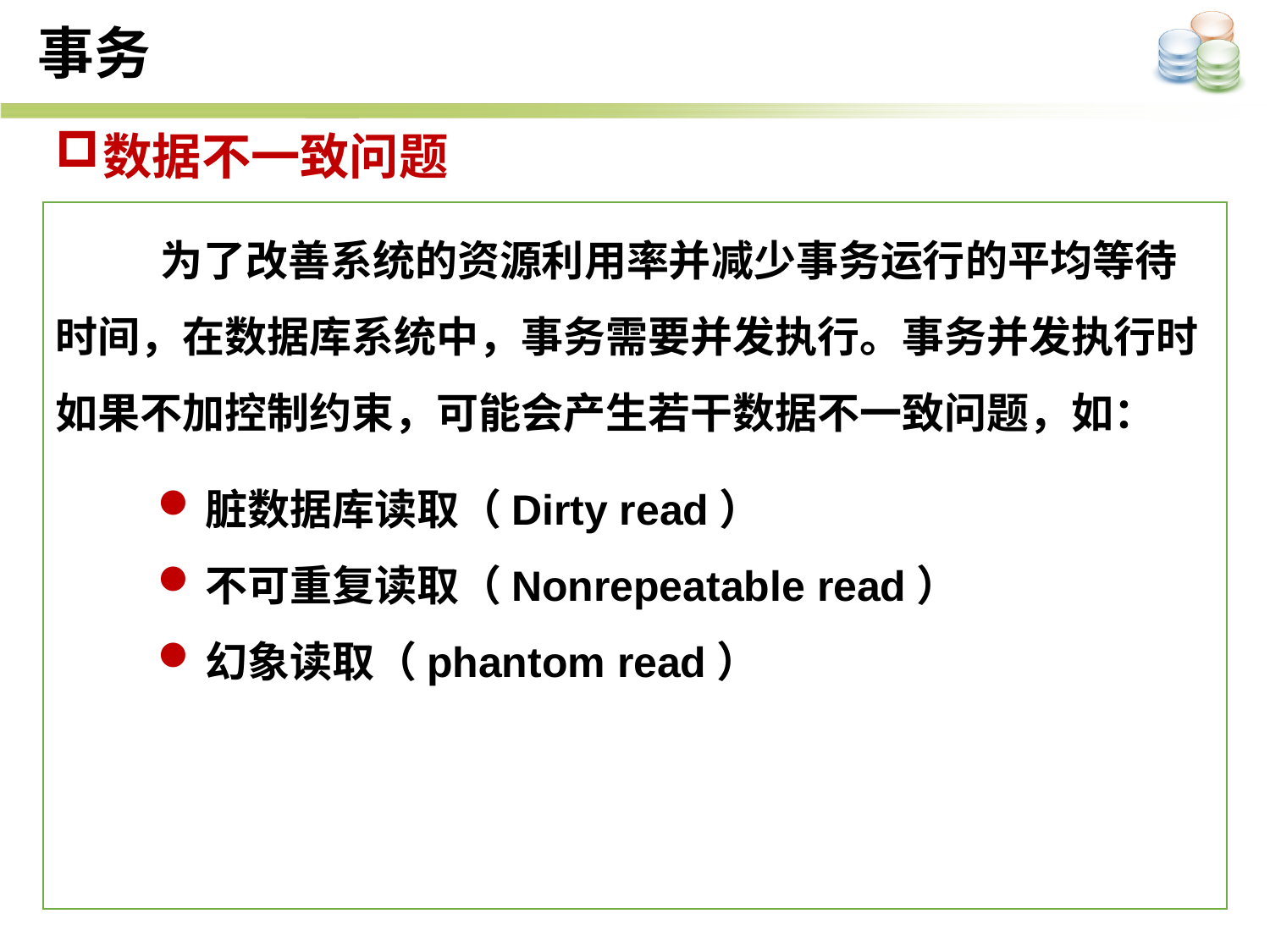

事务
数据不一致问题
          为了改善系统的资源利用率并减少事务运行的平均等待时间，在数据库系统中，事务需要并发执行。事务并发执行时如果不加控制约束，可能会产生若干数据不一致问题，如：

脏数据库读取（Dirty read）
不可重复读取（Nonrepeatable read）
幻象读取（phantom read）
26